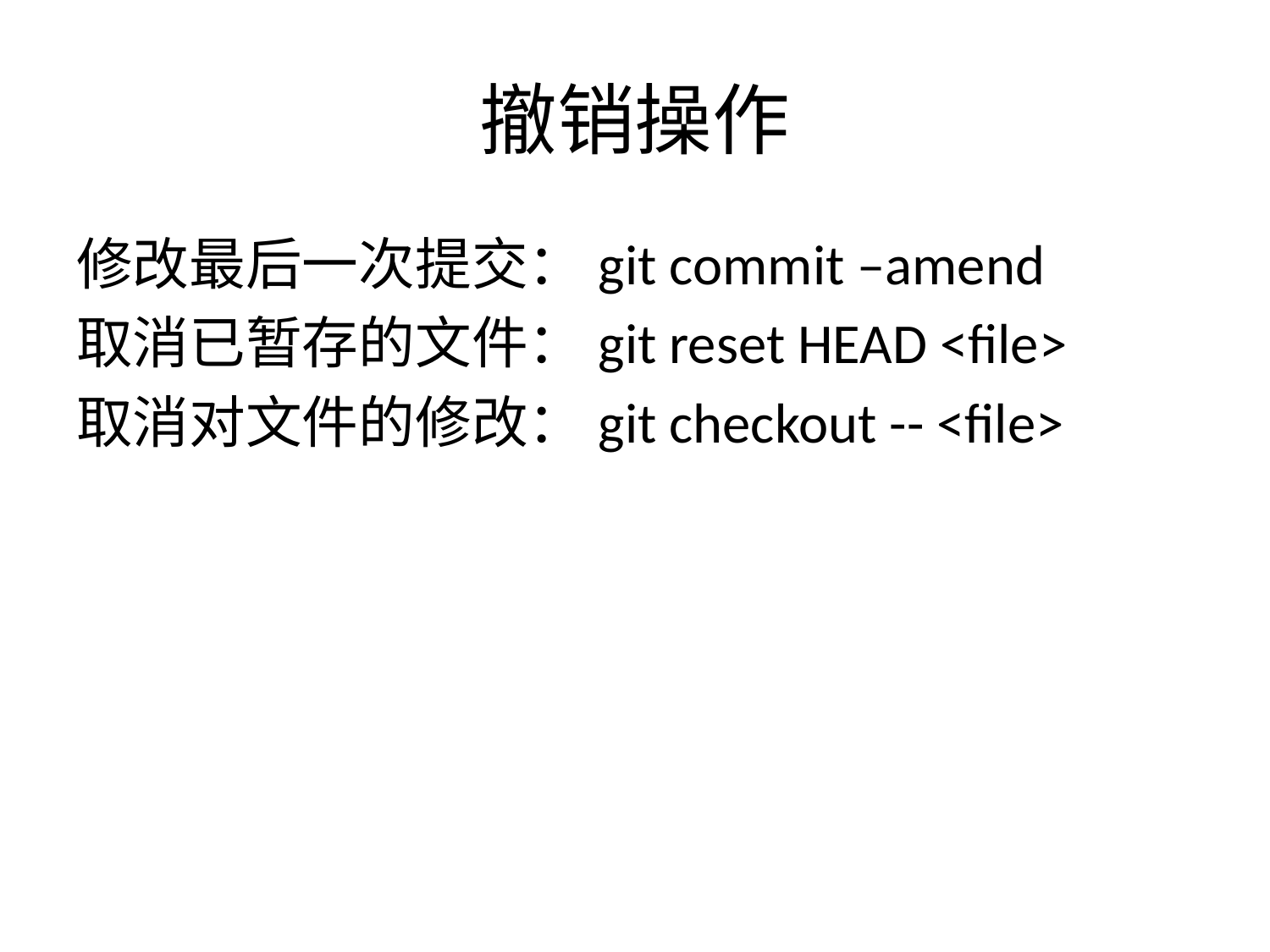

# 撤销操作
修改最后一次提交：git commit –amend
取消已暂存的文件：git reset HEAD <file>
取消对文件的修改：git checkout -- <file>